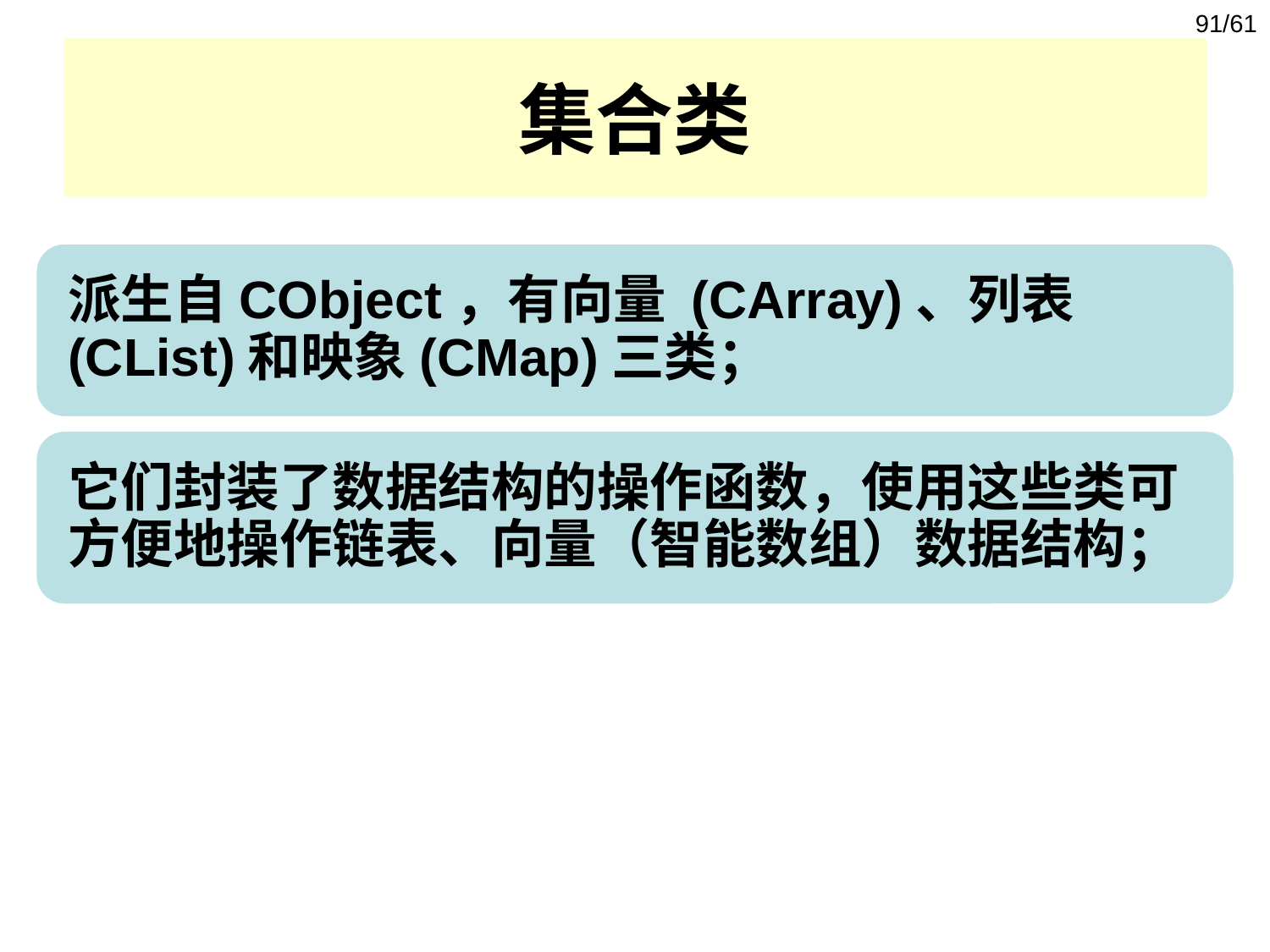

91/61
# 集合类
派生自CObject，有向量 (CArray)、列表(CList)和映象(CMap)三类；
它们封装了数据结构的操作函数，使用这些类可方便地操作链表、向量（智能数组）数据结构；